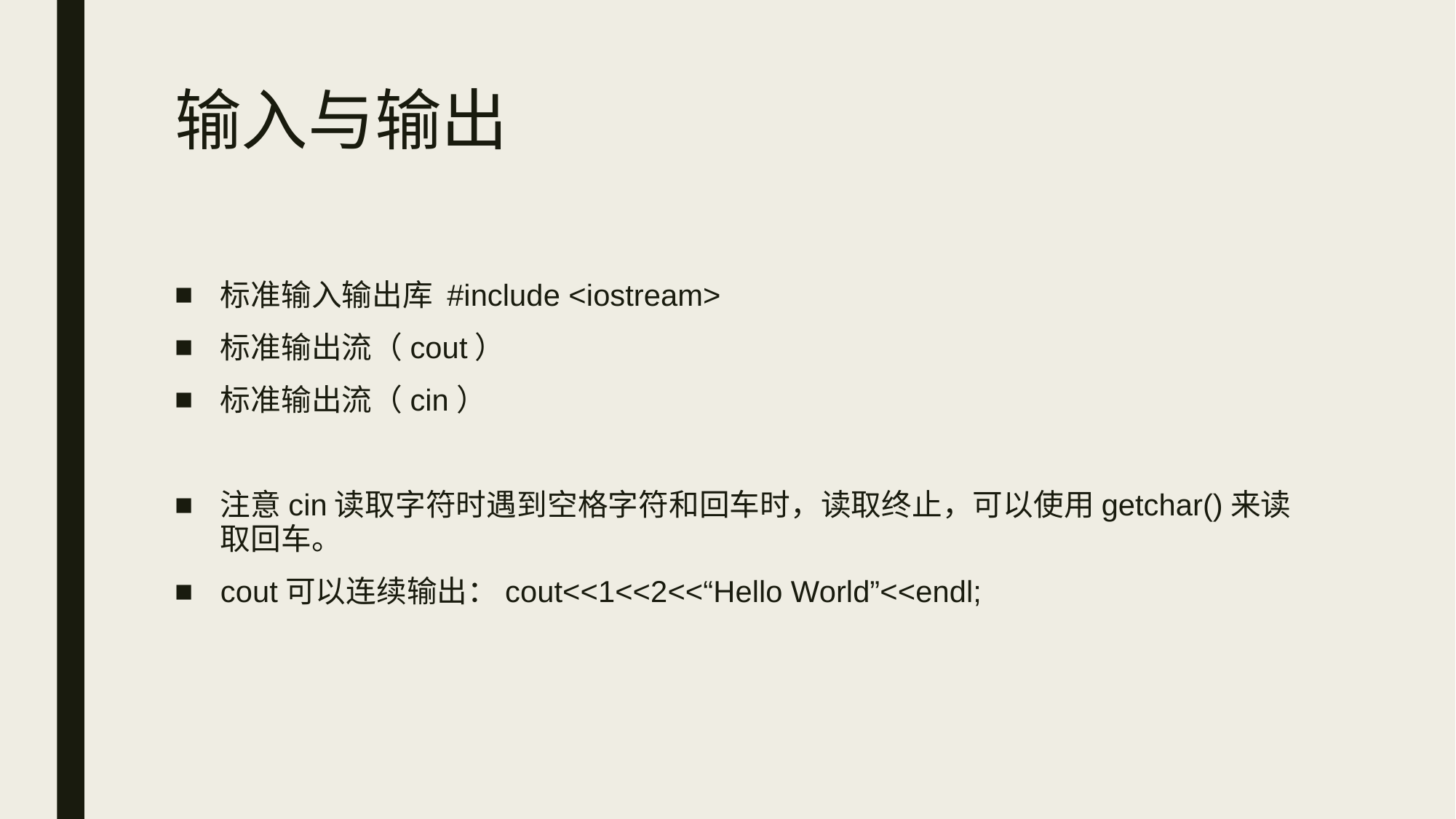

# 输入与输出
标准输入输出库 #include <iostream>
标准输出流（cout）
标准输出流（cin）

注意cin读取字符时遇到空格字符和回车时，读取终止，可以使用getchar()来读取回车。
cout可以连续输出：cout<<1<<2<<“Hello World”<<endl;